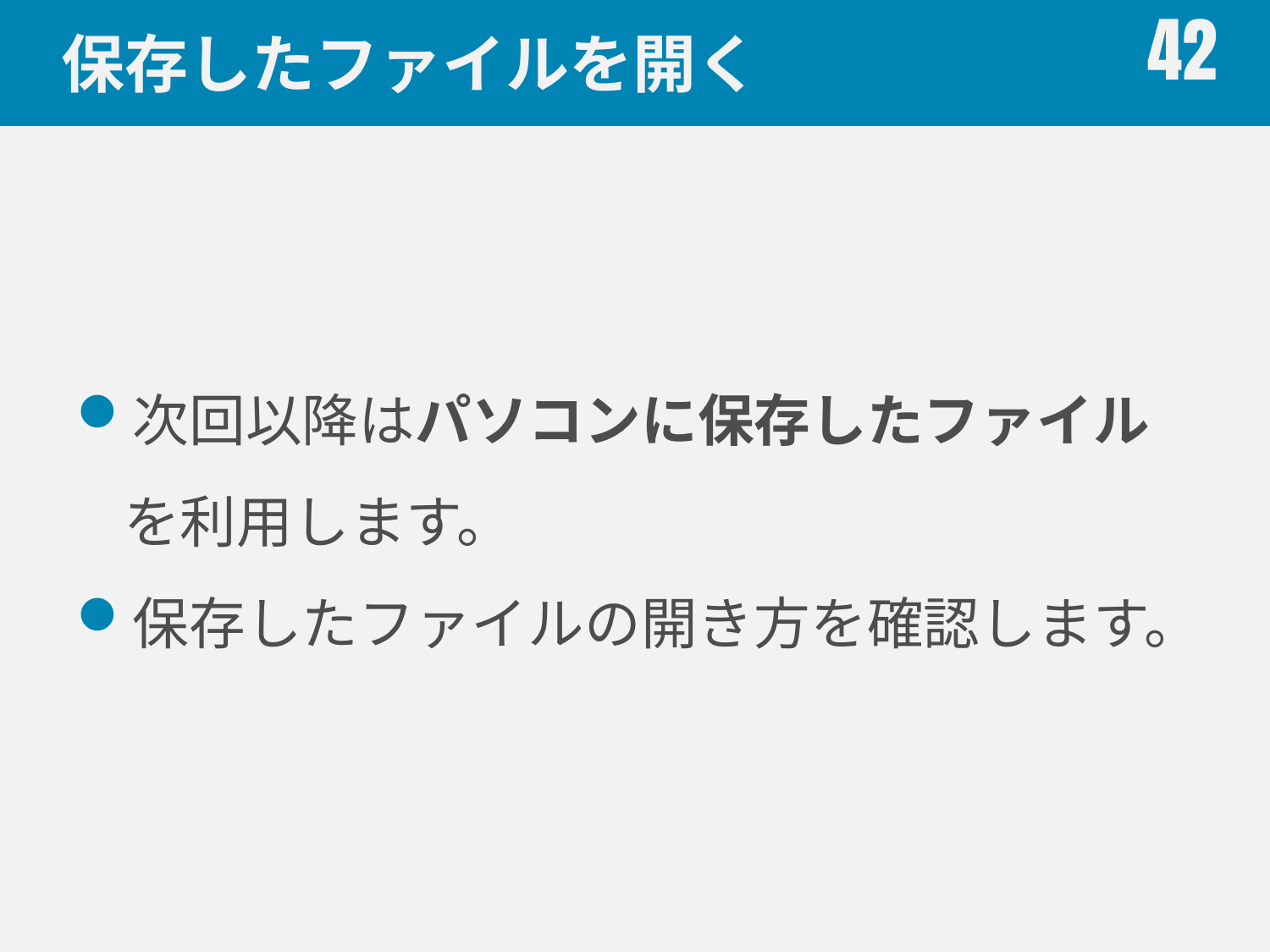

# 保存したファイルを開く
 42
次回以降はパソコンに保存したファイルを利用します。
保存したファイルの開き方を確認します。